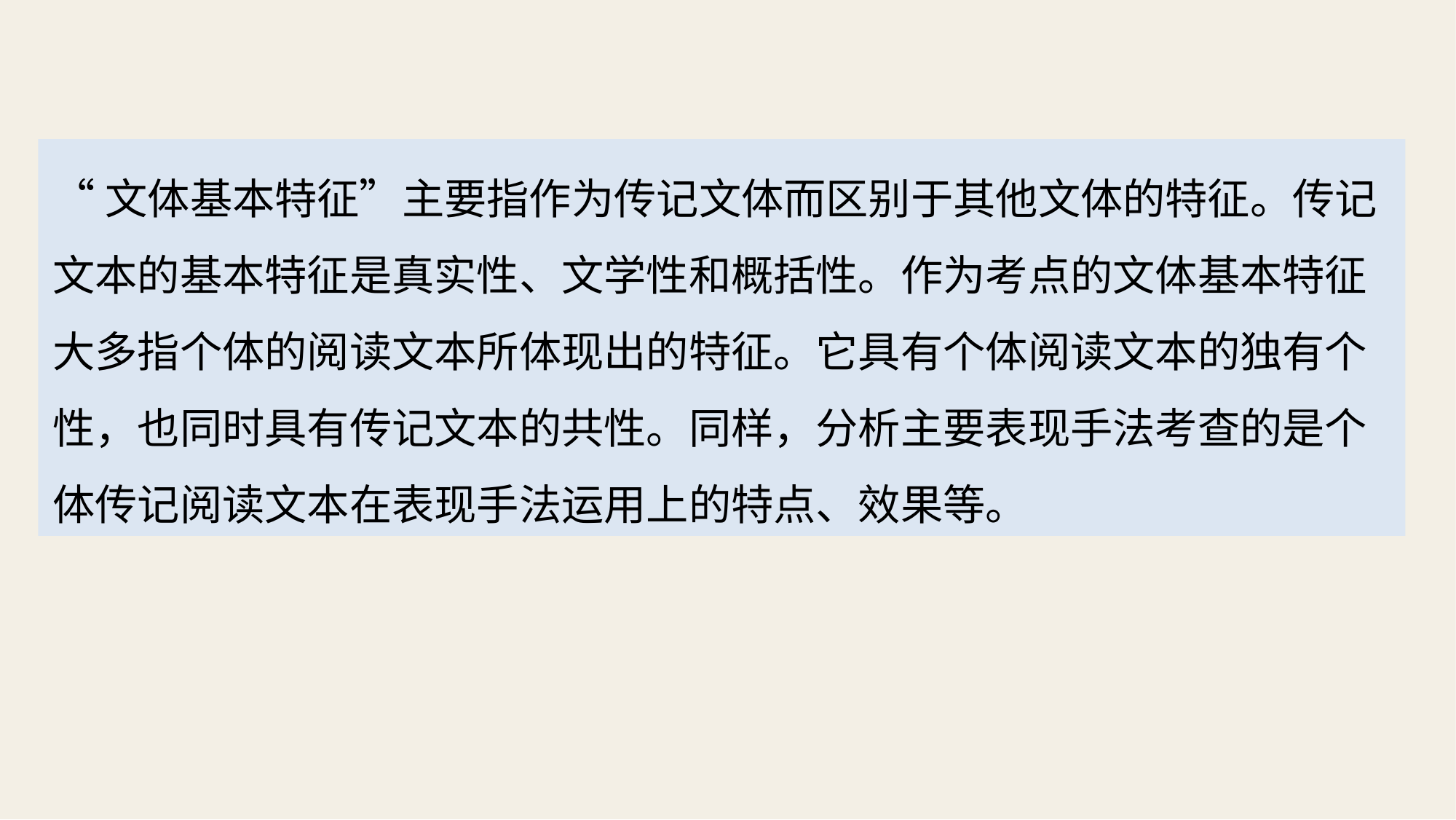

“文体基本特征”主要指作为传记文体而区别于其他文体的特征。传记文本的基本特征是真实性、文学性和概括性。作为考点的文体基本特征大多指个体的阅读文本所体现出的特征。它具有个体阅读文本的独有个性，也同时具有传记文本的共性。同样，分析主要表现手法考查的是个体传记阅读文本在表现手法运用上的特点、效果等。